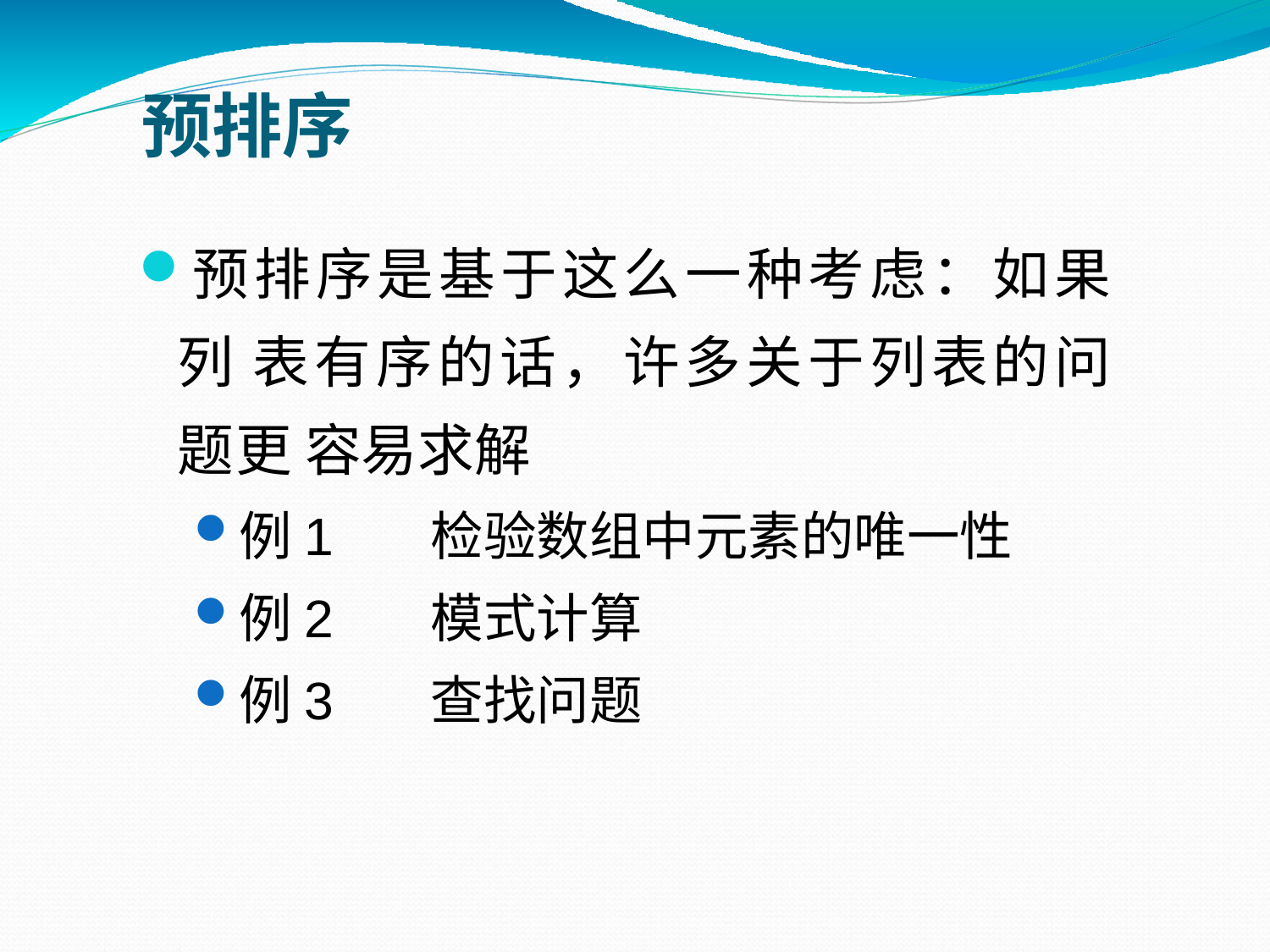

# 预排序
预排序是基于这么一种考虑：如果列 表有序的话，许多关于列表的问题更 容易求解
例1	检验数组中元素的唯一性
例2	模式计算
例3	查找问题